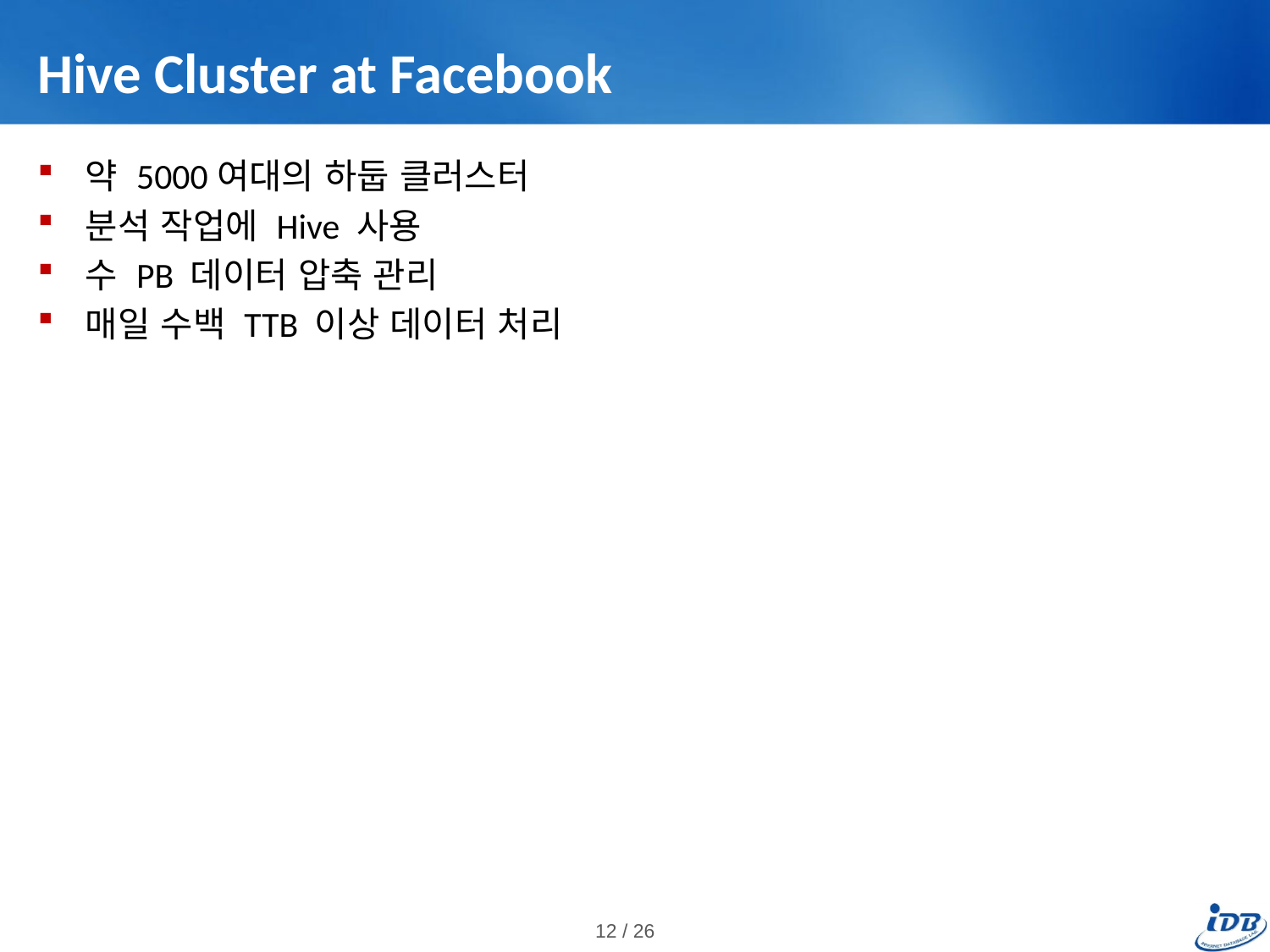

# Hive Cluster at Facebook
약 5000여대의 하둡 클러스터
분석 작업에 Hive 사용
수 PB 데이터 압축 관리
매일 수백 TTB 이상 데이터 처리